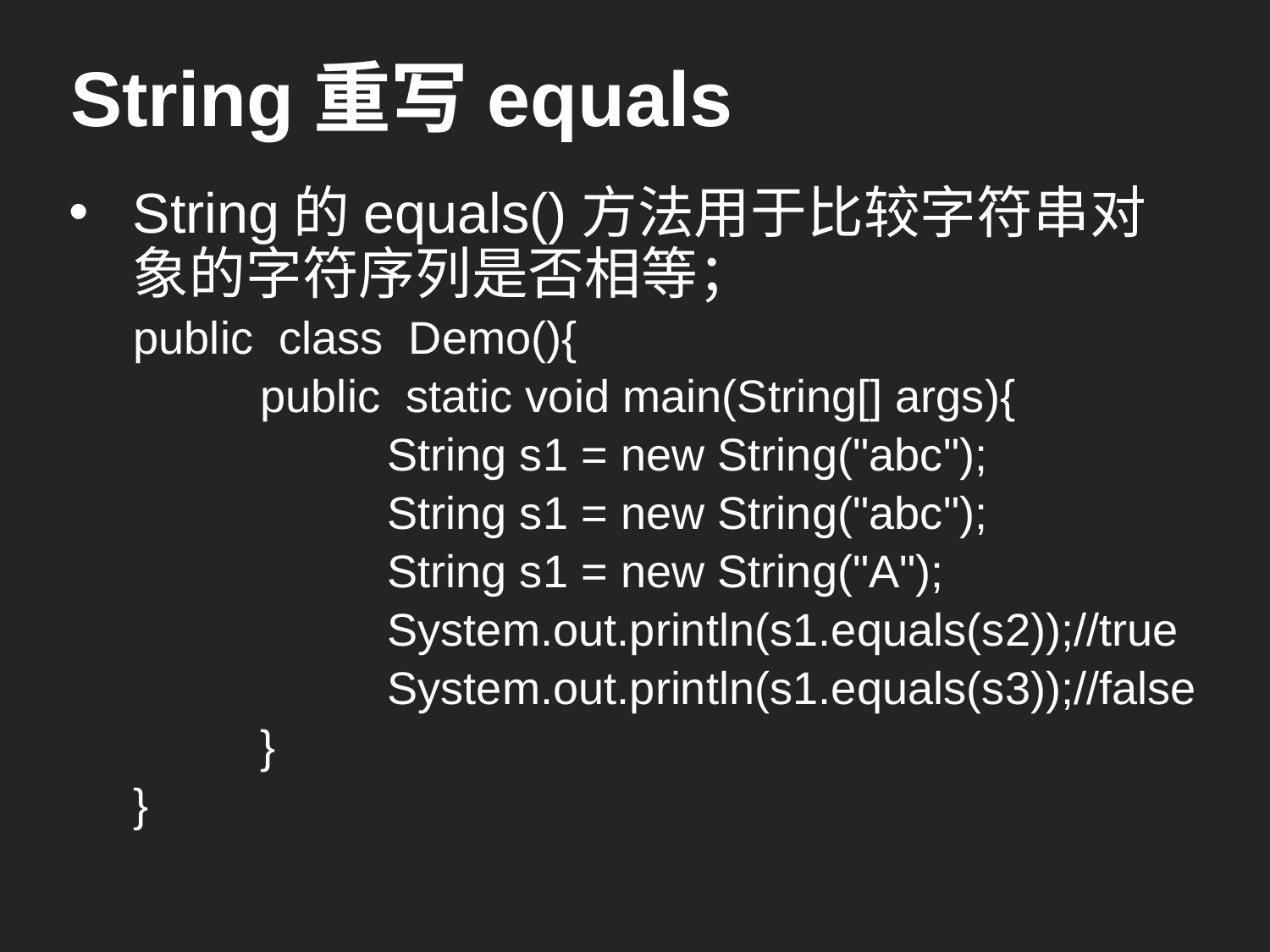

# String重写equals
String的equals()方法用于比较字符串对象的字符序列是否相等；
public  class  Demo(){
	public  static void main(String[] args){
		String s1 = new String("abc");
		String s1 = new String("abc");
		String s1 = new String("A");
		System.out.println(s1.equals(s2));//true
		System.out.println(s1.equals(s3));//false
	}
}